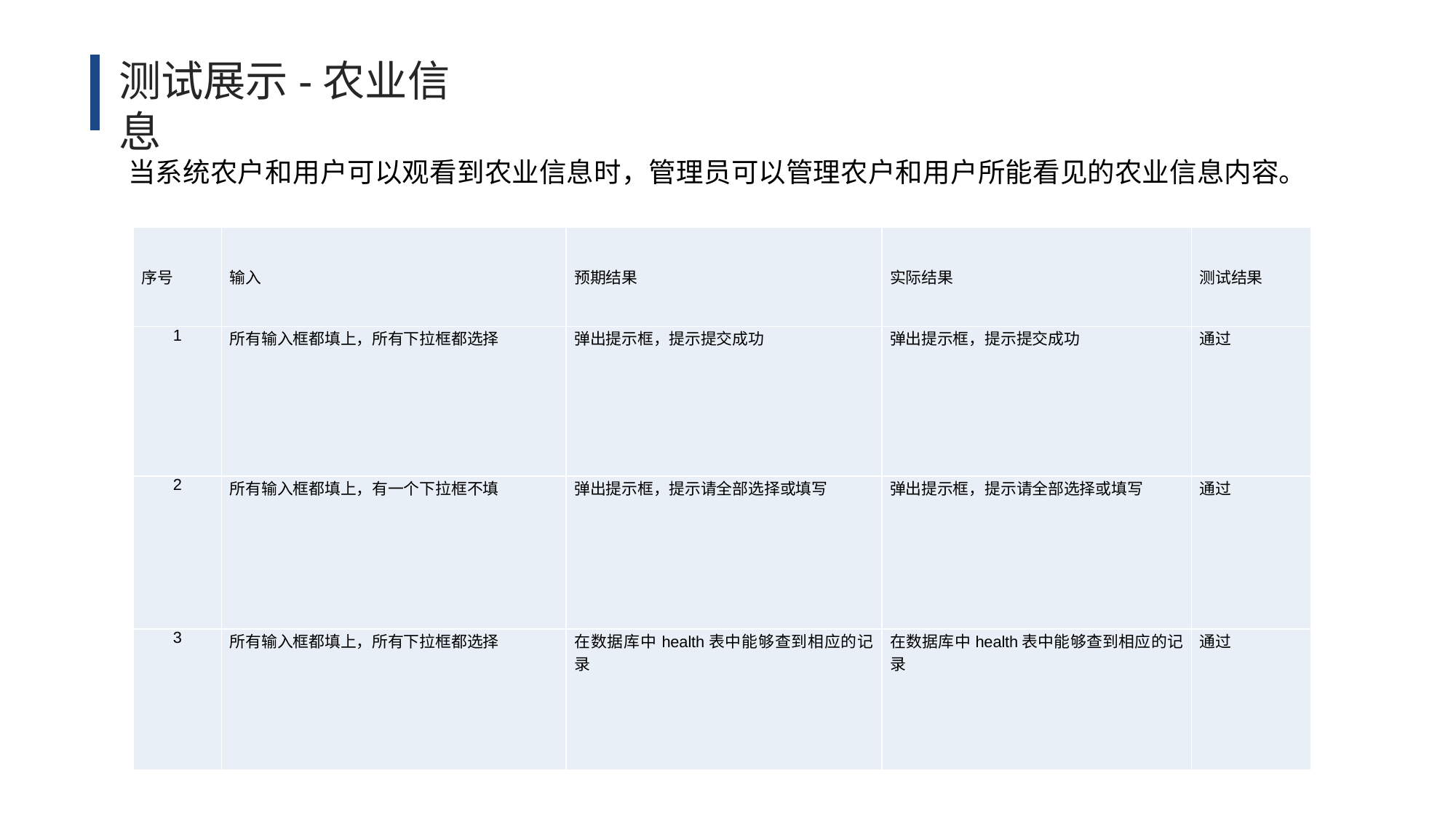

测试展示-农业信息
当系统农户和用户可以观看到农业信息时，管理员可以管理农户和用户所能看见的农业信息内容。
| 序号 | 输入 | 预期结果 | 实际结果 | 测试结果 |
| --- | --- | --- | --- | --- |
| 1 | 所有输入框都填上，所有下拉框都选择 | 弹出提示框，提示提交成功 | 弹出提示框，提示提交成功 | 通过 |
| 2 | 所有输入框都填上，有一个下拉框不填 | 弹出提示框，提示请全部选择或填写 | 弹出提示框，提示请全部选择或填写 | 通过 |
| 3 | 所有输入框都填上，所有下拉框都选择 | 在数据库中health表中能够查到相应的记录 | 在数据库中health表中能够查到相应的记录 | 通过 |